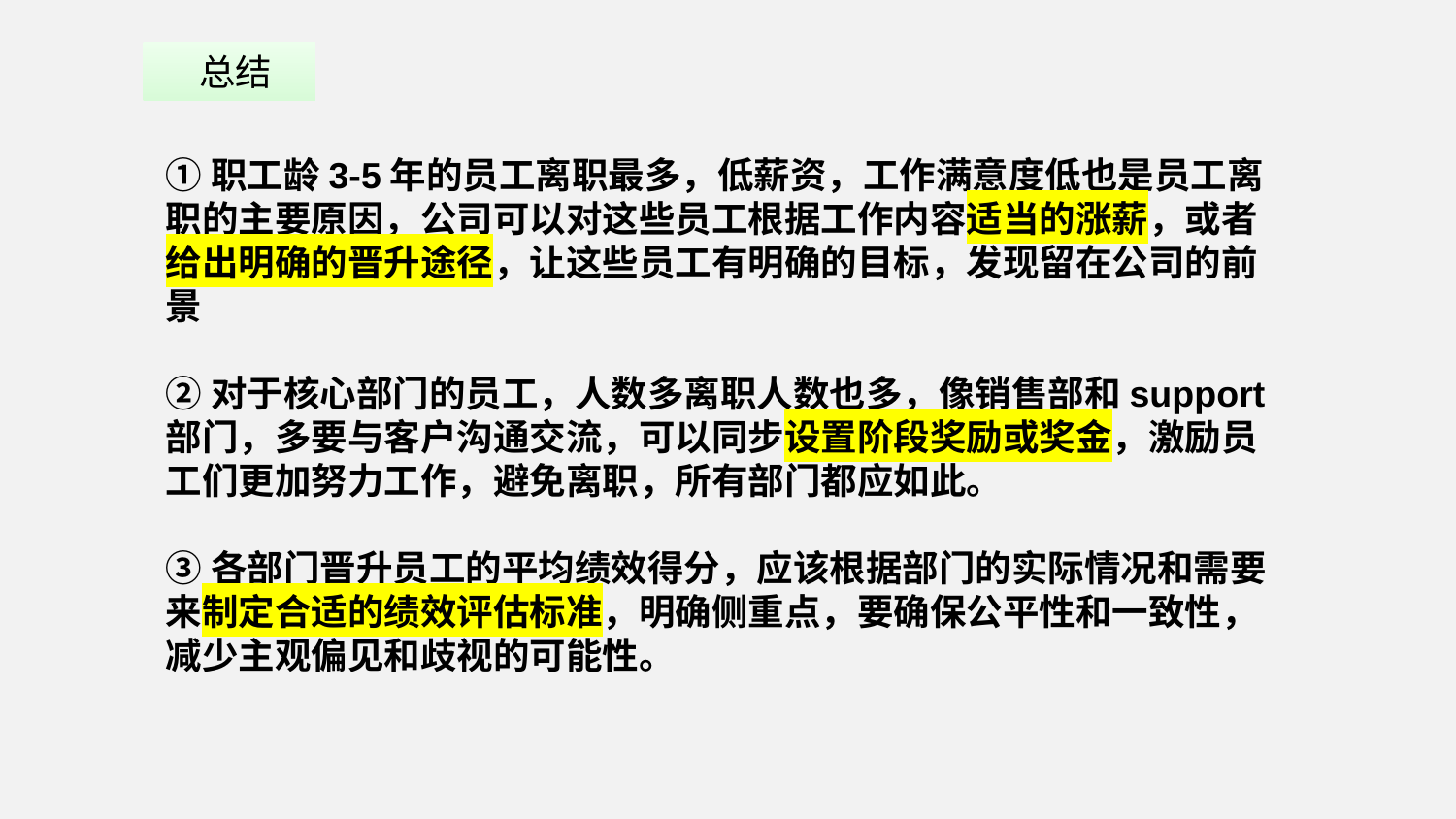

总结
①职工龄3-5年的员工离职最多，低薪资，工作满意度低也是员工离职的主要原因，公司可以对这些员工根据工作内容适当的涨薪，或者给出明确的晋升途径，让这些员工有明确的目标，发现留在公司的前景

②对于核心部门的员工，人数多离职人数也多，像销售部和support部门，多要与客户沟通交流，可以同步设置阶段奖励或奖金，激励员工们更加努力工作，避免离职，所有部门都应如此。

③各部门晋升员工的平均绩效得分，应该根据部门的实际情况和需要来制定合适的绩效评估标准，明确侧重点，要确保公平性和一致性，减少主观偏见和歧视的可能性。